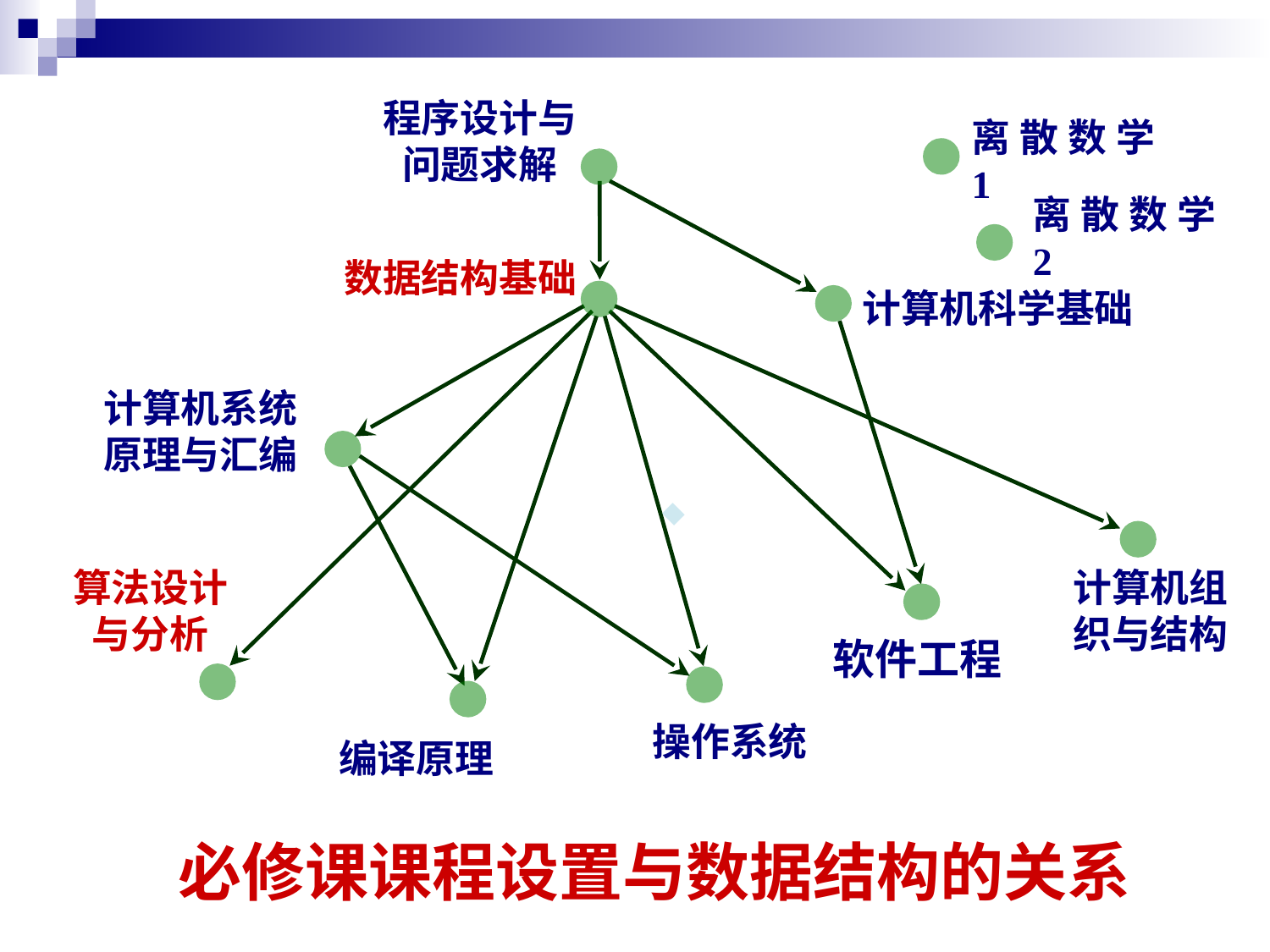

程序设计与
问题求解
离散数学 1

离散数学 2

数据结构基础
计算机科学基础

计算机系统
原理与汇编

算法设计
与分析
计算机组
织与结构

软件工程

操作系统
编译原理

.
必修课课程设置与数据结构的关系